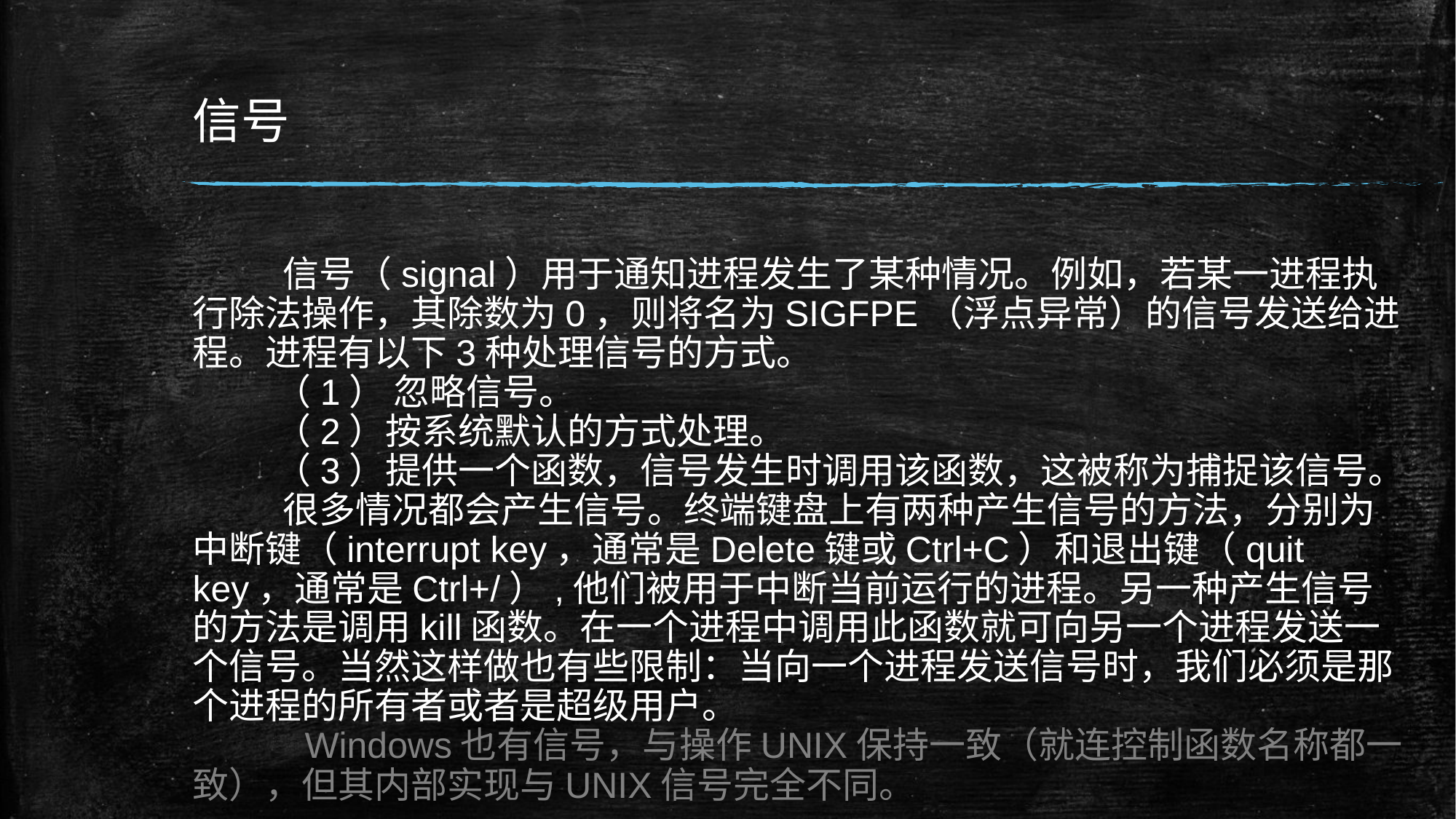

# 信号

          信号（signal）用于通知进程发生了某种情况。例如，若某一进程执行除法操作，其除数为0，则将名为SIGFPE（浮点异常）的信号发送给进程。进程有以下3种处理信号的方式。
         （1） 忽略信号。
         （2）按系统默认的方式处理。
         （3）提供一个函数，信号发生时调用该函数，这被称为捕捉该信号。
          很多情况都会产生信号。终端键盘上有两种产生信号的方法，分别为中断键（interrupt key，通常是Delete键或Ctrl+C）和退出键（quit key，通常是Ctrl+/）,他们被用于中断当前运行的进程。另一种产生信号的方法是调用kill函数。在一个进程中调用此函数就可向另一个进程发送一个信号。当然这样做也有些限制：当向一个进程发送信号时，我们必须是那个进程的所有者或者是超级用户。
           Windows也有信号，与操作UNIX保持一致（就连控制函数名称都一致），但其内部实现与UNIX信号完全不同。